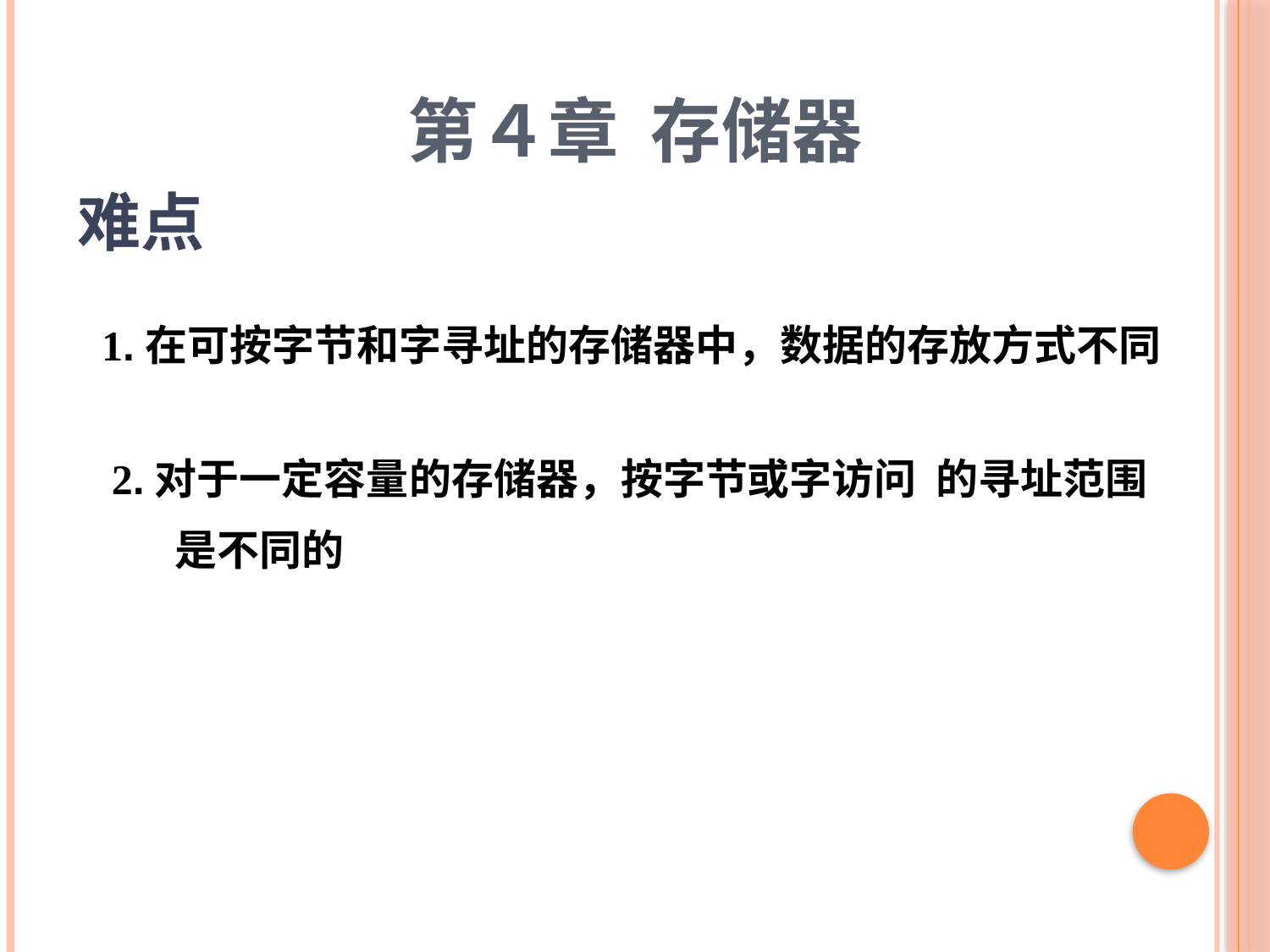

第４章  存储器

难点

1.在可按字节和字寻址的存储器中，数据的存放方式不同
2.对于一定容量的存储器，按字节或字访问  的寻址范围是不同的